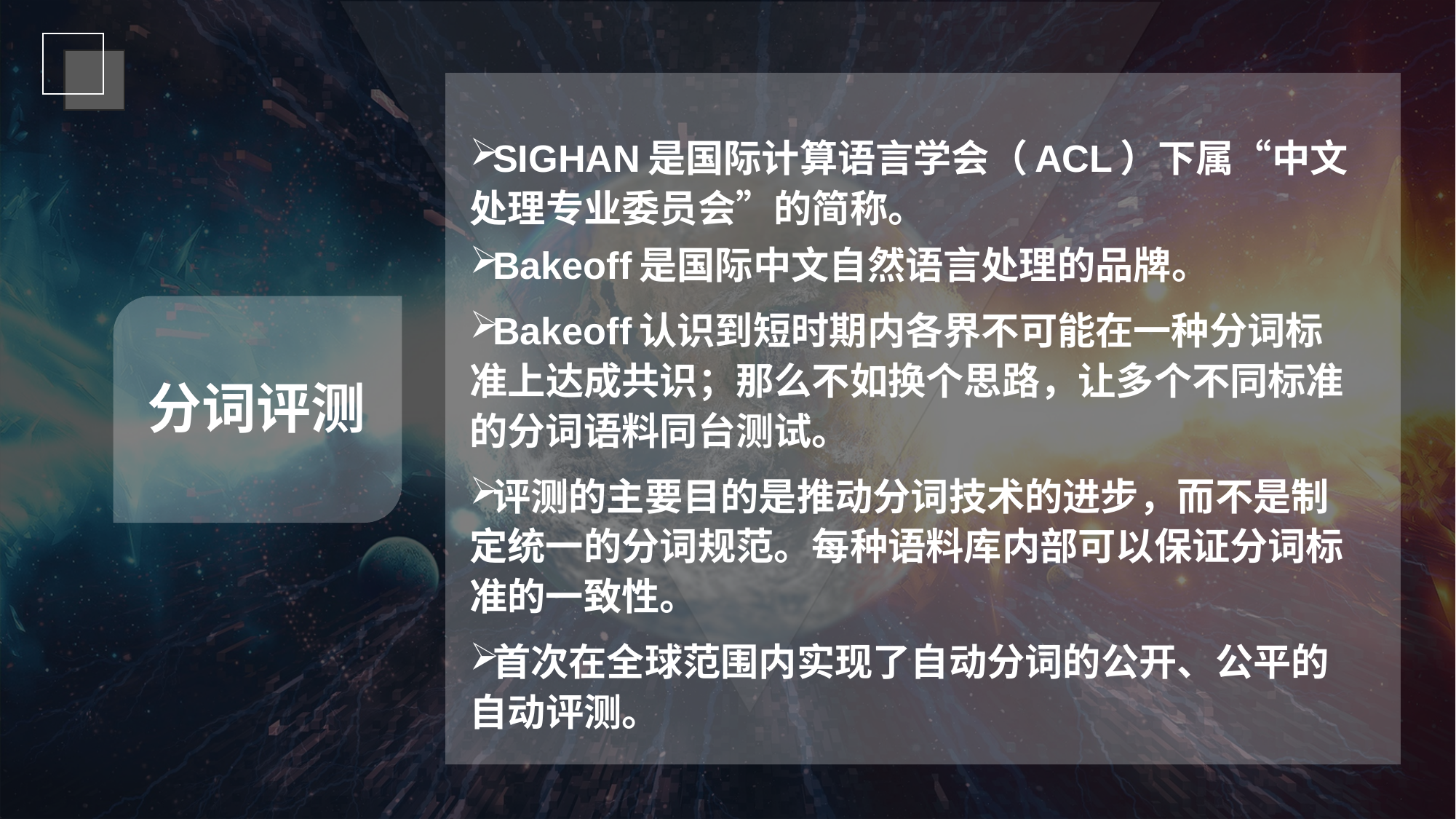

SIGHAN是国际计算语言学会（ACL）下属“中文处理专业委员会”的简称。
Bakeoff是国际中文自然语言处理的品牌。
Bakeoff认识到短时期内各界不可能在一种分词标准上达成共识；那么不如换个思路，让多个不同标准的分词语料同台测试。
评测的主要目的是推动分词技术的进步，而不是制定统一的分词规范。每种语料库内部可以保证分词标准的一致性。
首次在全球范围内实现了自动分词的公开、公平的自动评测。

分词评测